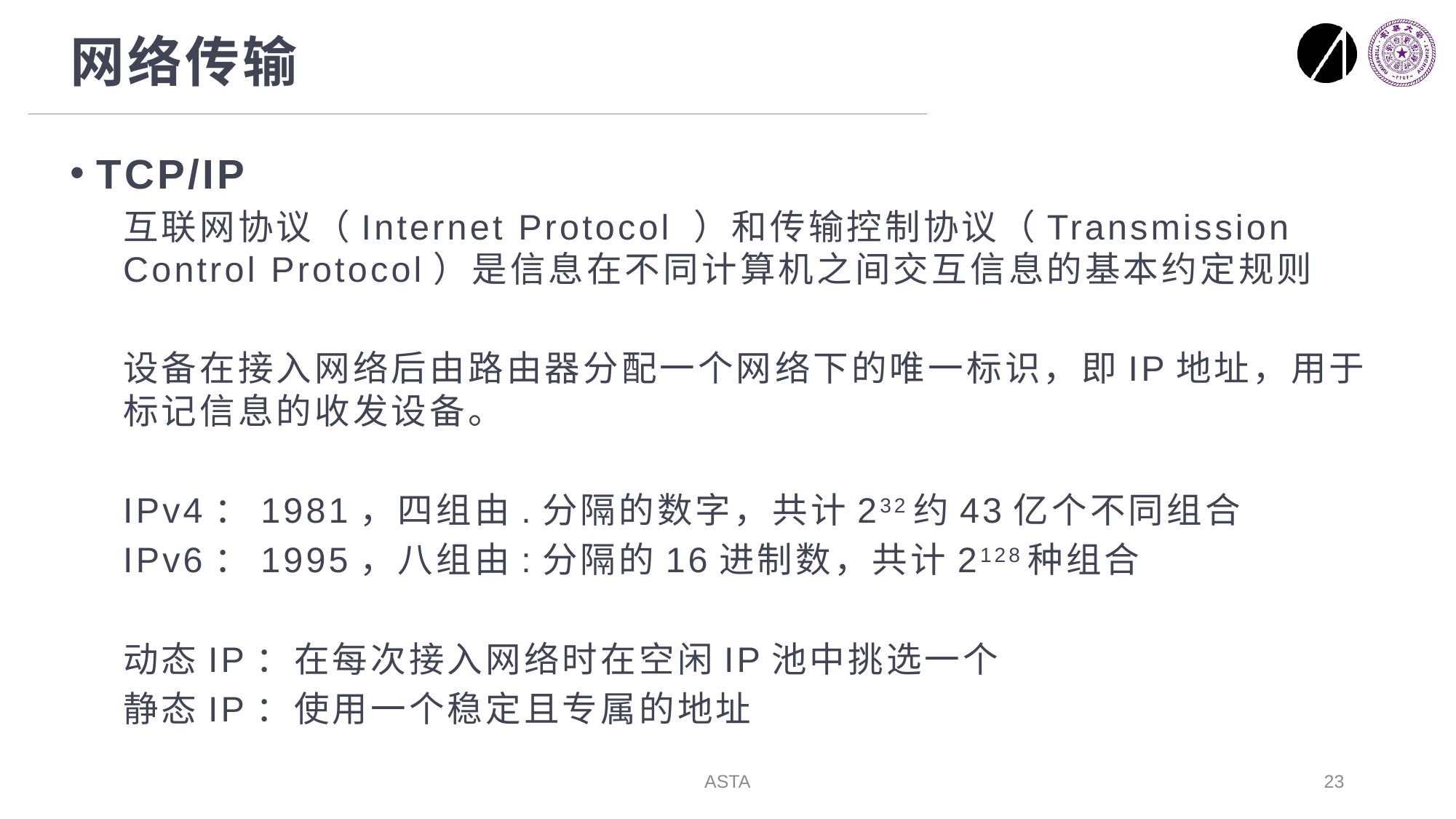

# 网络传输
TCP/IP
互联网协议（Internet Protocol ）和传输控制协议（Transmission Control Protocol）是信息在不同计算机之间交互信息的基本约定规则

设备在接入网络后由路由器分配一个网络下的唯一标识，即IP地址，用于标记信息的收发设备。

IPv4：1981，四组由.分隔的数字，共计232约43亿个不同组合
IPv6：1995，八组由:分隔的16进制数，共计2128种组合

动态IP：在每次接入网络时在空闲IP池中挑选一个
静态IP：使用一个稳定且专属的地址

ASTA
23